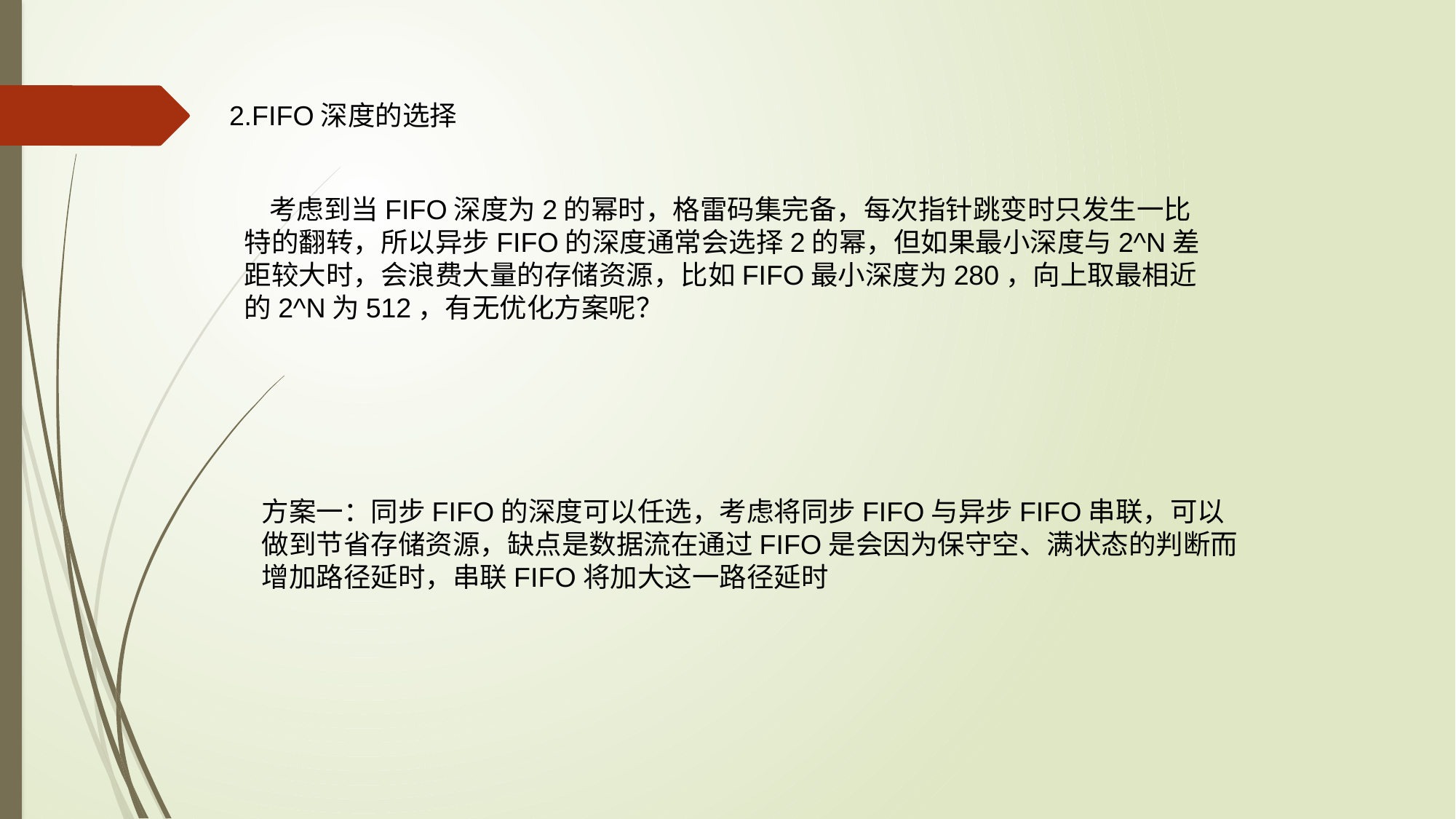

2.FIFO深度的选择
   考虑到当FIFO深度为2的幂时，格雷码集完备，每次指针跳变时只发生一比特的翻转，所以异步FIFO的深度通常会选择2的幂，但如果最小深度与2^N差距较大时，会浪费大量的存储资源，比如FIFO最小深度为280，向上取最相近的2^N为512，有无优化方案呢？
方案一：同步FIFO的深度可以任选，考虑将同步FIFO与异步FIFO串联，可以做到节省存储资源，缺点是数据流在通过FIFO是会因为保守空、满状态的判断而增加路径延时，串联FIFO将加大这一路径延时